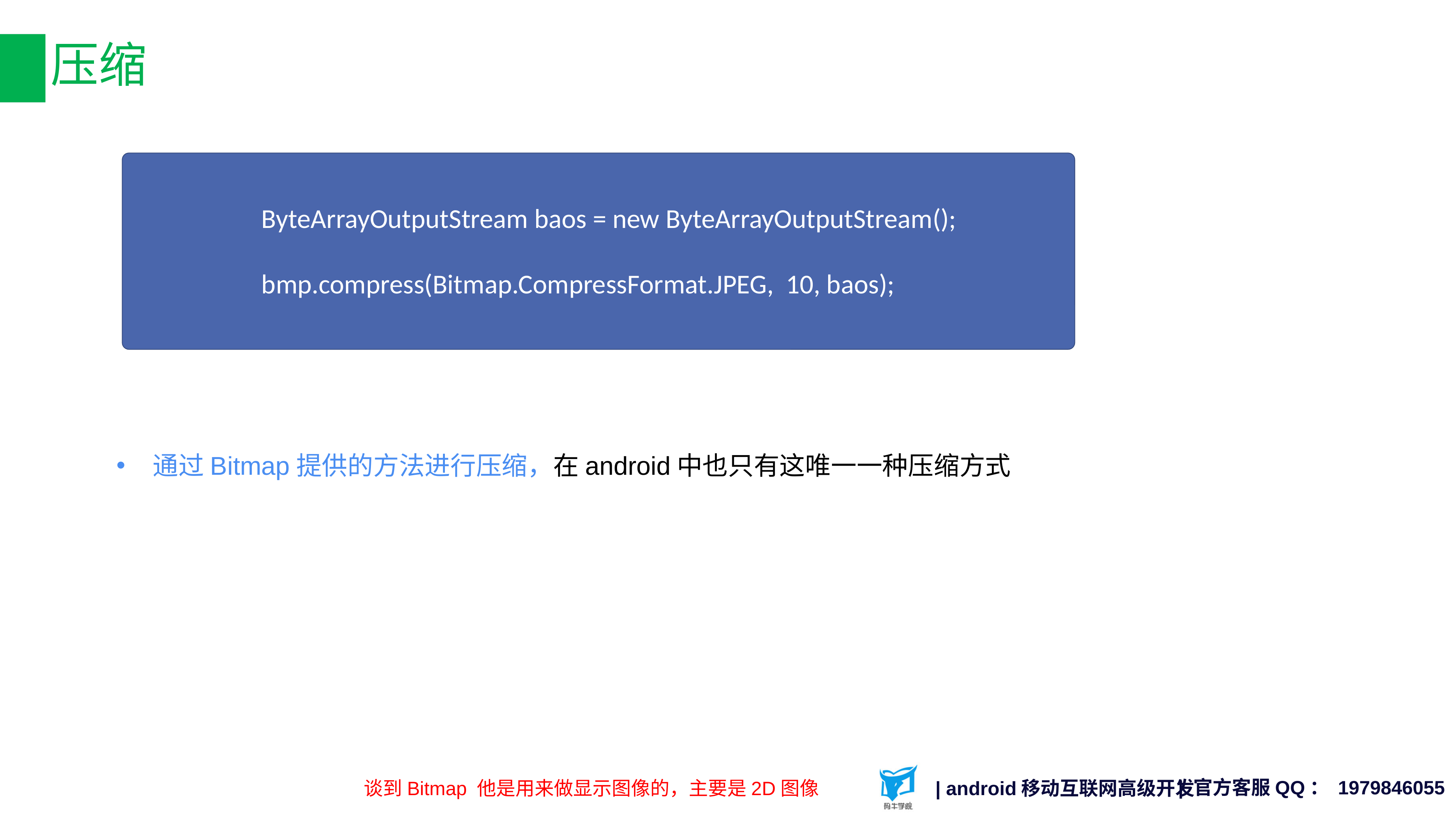

# 压缩

ByteArrayOutputStream baos = new ByteArrayOutputStream();

bmp.compress(Bitmap.CompressFormat.JPEG,  10, baos);

通过Bitmap提供的方法进行压缩，在android中也只有这唯一一种压缩方式

谈到Bitmap 他是用来做显示图像的，主要是2D图像